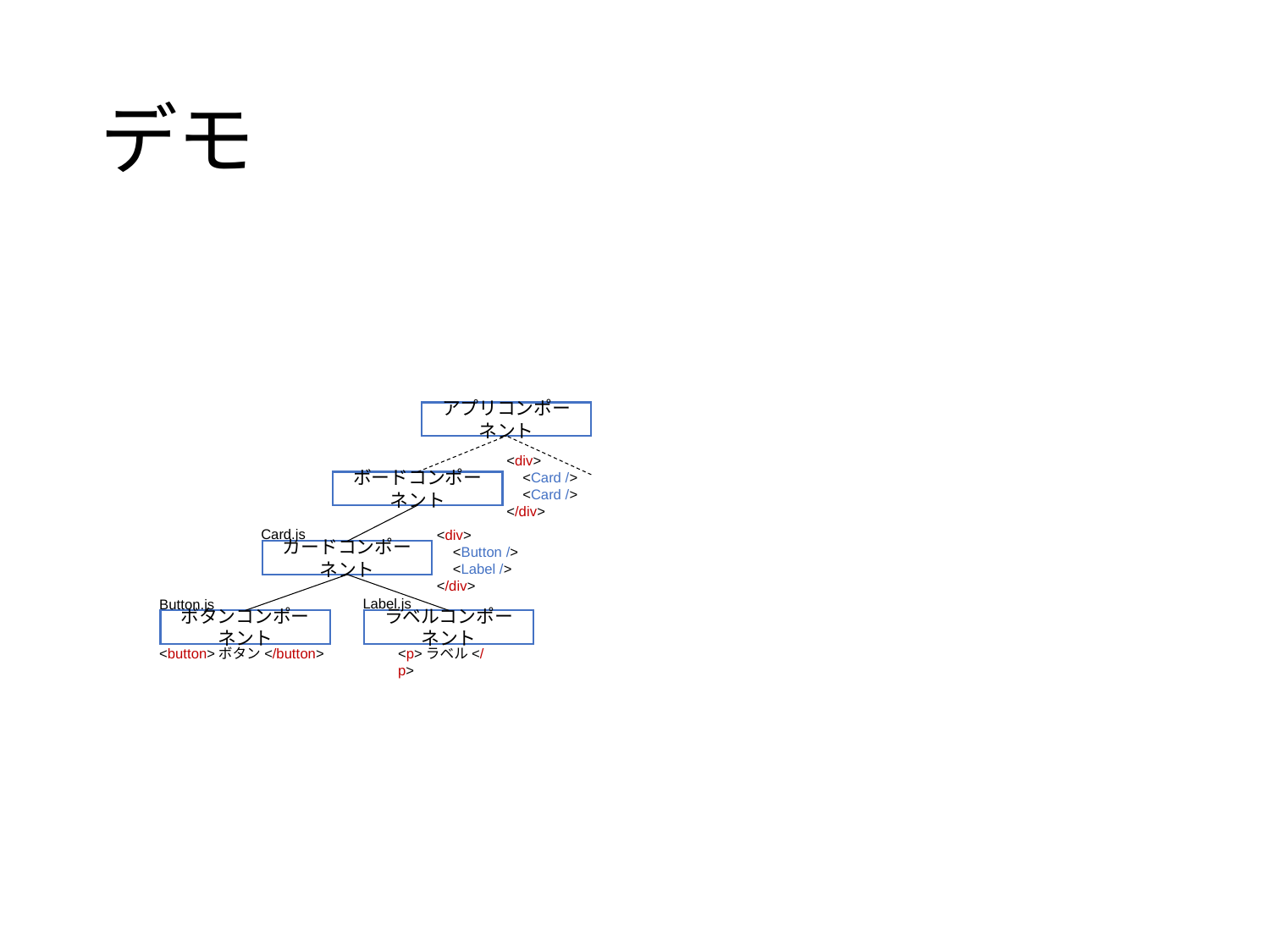

# デモ

アプリコンポーネント
<div>
    <Card />
    <Card />
</div>
ボードコンポーネント
Card.js
<div>
    <Button />
    <Label />
</div>
カードコンポーネント
Label.js
Button.js
ボタンコンポーネント
ラベルコンポーネント
<button>ボタン</button>
<p>ラベル</p>